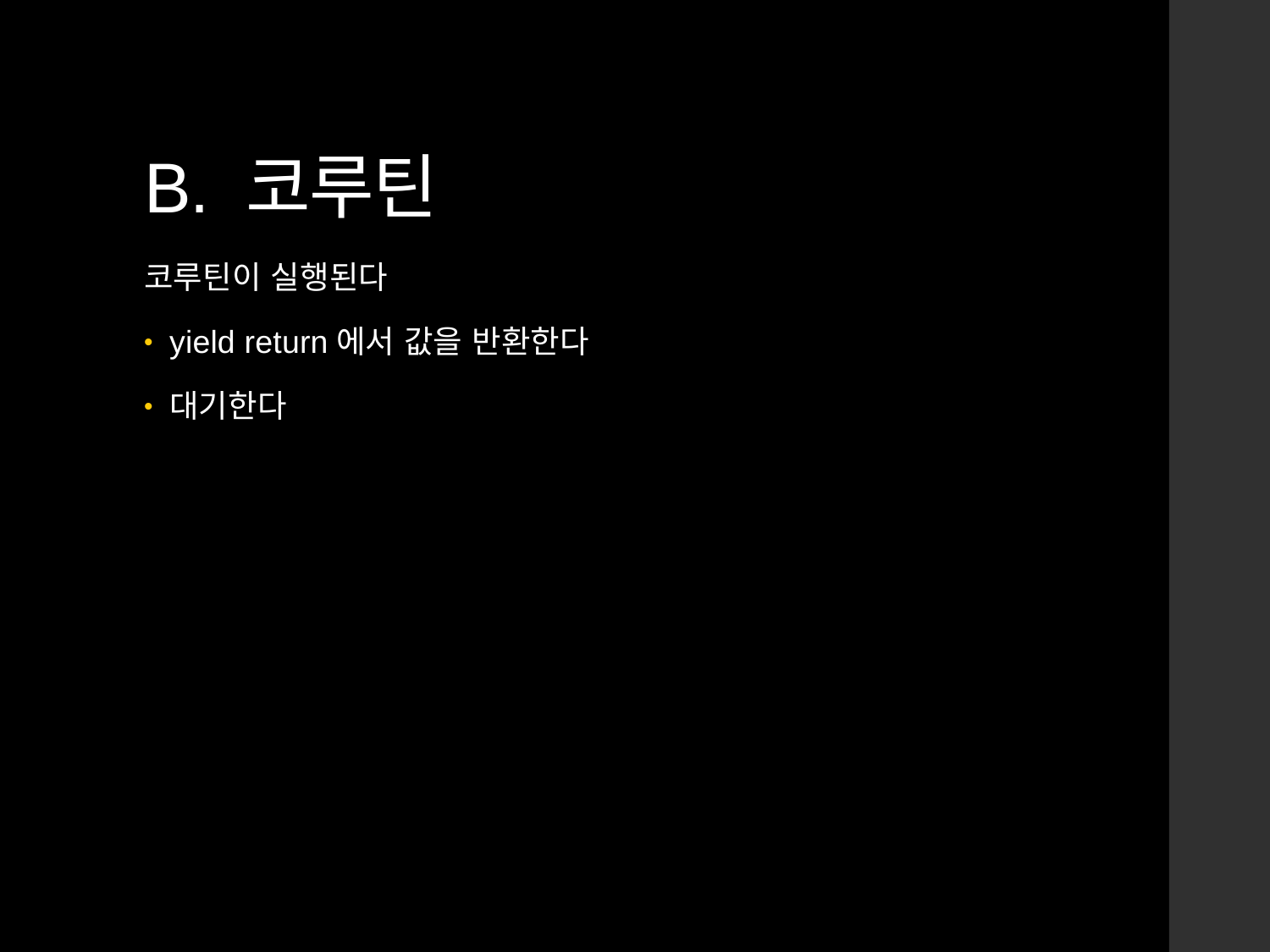

# B. 코루틴
코루틴이 실행된다
yield return에서 값을 반환한다
대기한다